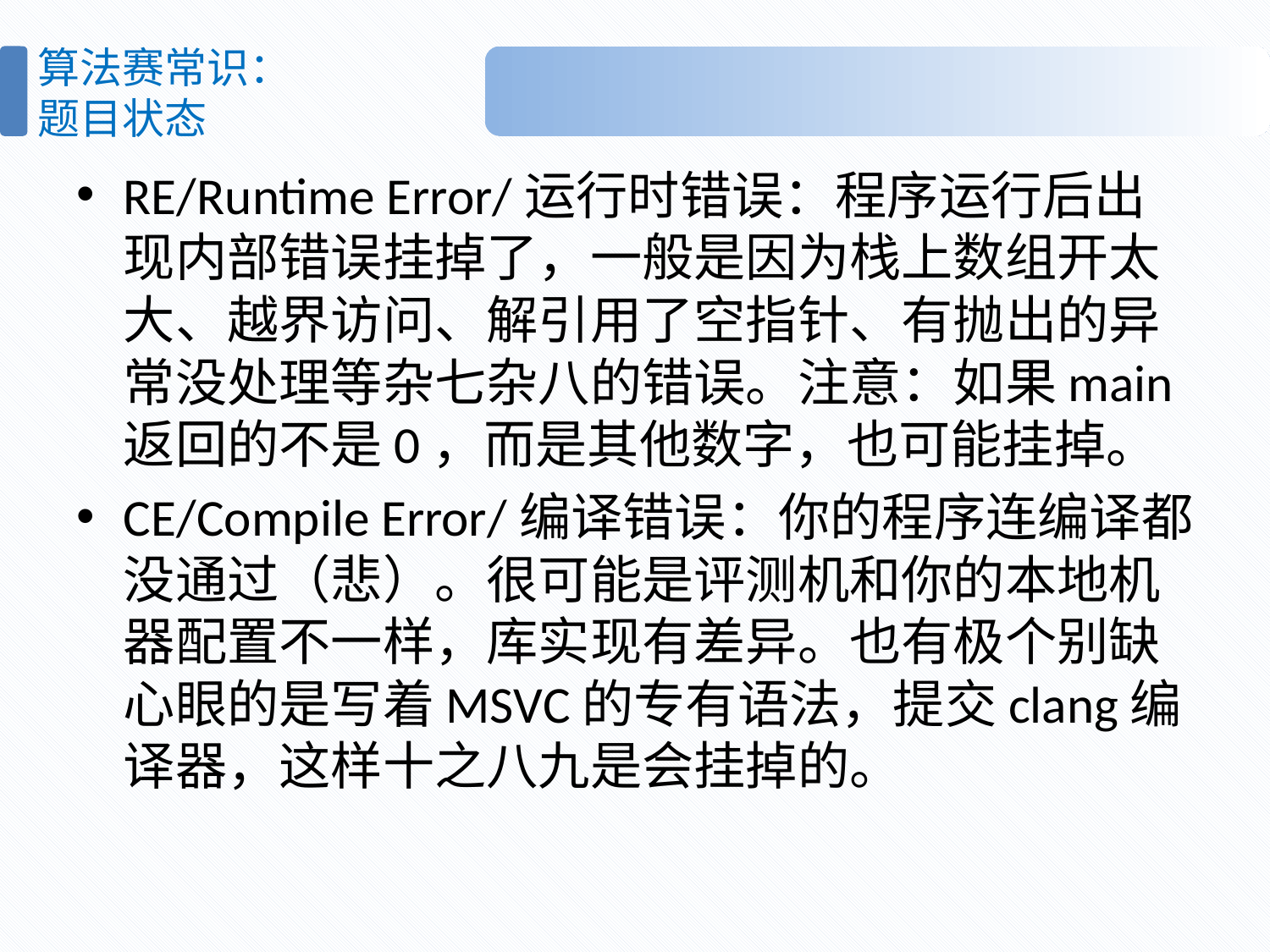

# 算法赛常识： 题目状态
RE/Runtime Error/运行时错误：程序运行后出现内部错误挂掉了，一般是因为栈上数组开太大、越界访问、解引用了空指针、有抛出的异常没处理等杂七杂八的错误。注意：如果main返回的不是0，而是其他数字，也可能挂掉。
CE/Compile Error/编译错误：你的程序连编译都没通过（悲）。很可能是评测机和你的本地机器配置不一样，库实现有差异。也有极个别缺心眼的是写着MSVC的专有语法，提交clang编译器，这样十之八九是会挂掉的。